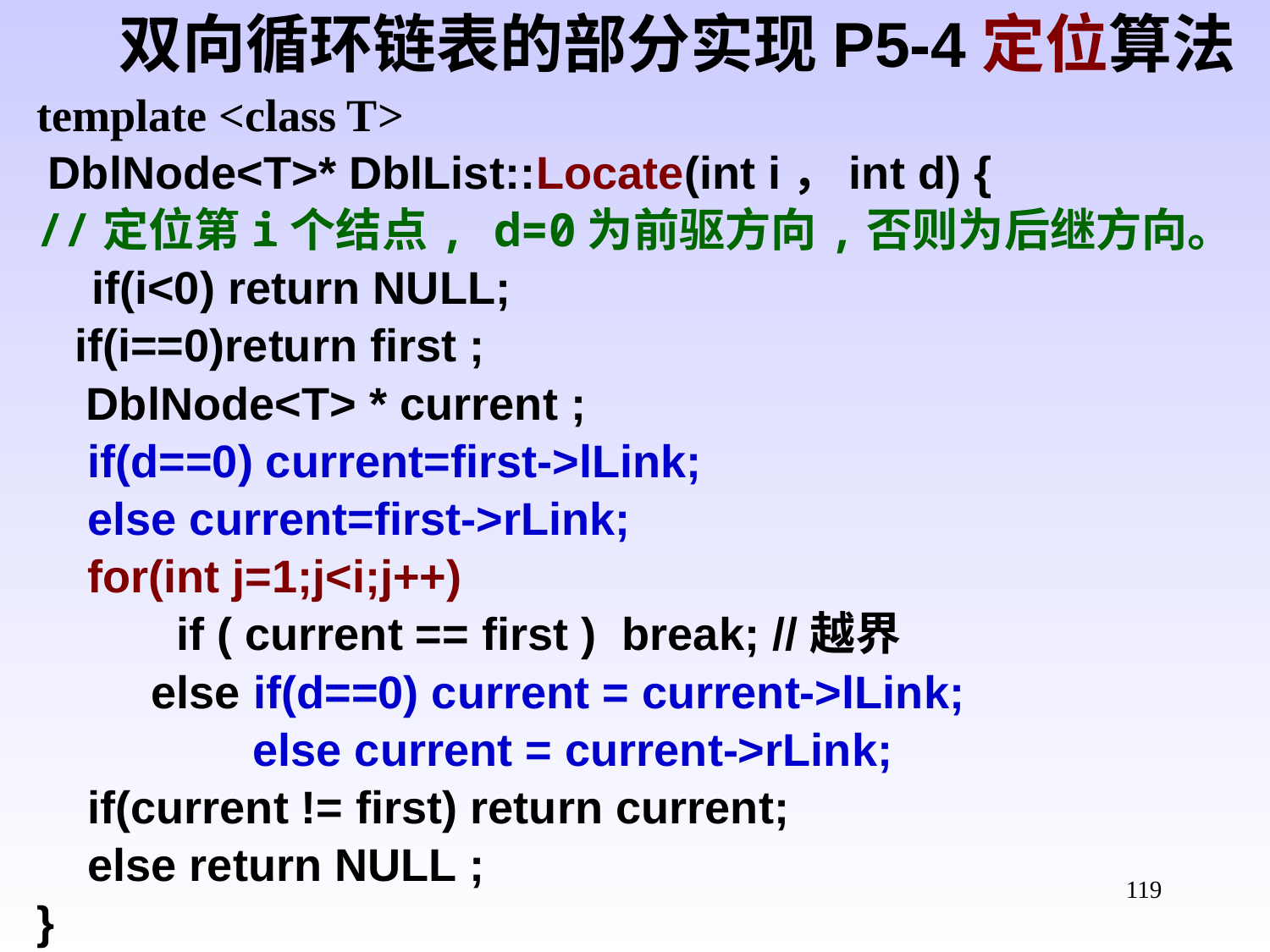

双向循环链表的部分实现P5-4定位算法
template <class T>
 DblNode<T>* DblList::Locate(int i，int d) {
//定位第i个结点, d=0为前驱方向,否则为后继方向。
  if(i<0) return NULL;
   if(i==0)return first ;
    DblNode<T> * current ;
    if(d==0) current=first->lLink;
    else current=first->rLink;
    for(int j=1;j<i;j++)
	 if ( current == first )  break; //越界
         else if(d==0) current = current->lLink;
                 else current = current->rLink;
    if(current != first) return current;
    else return NULL ;
}
119